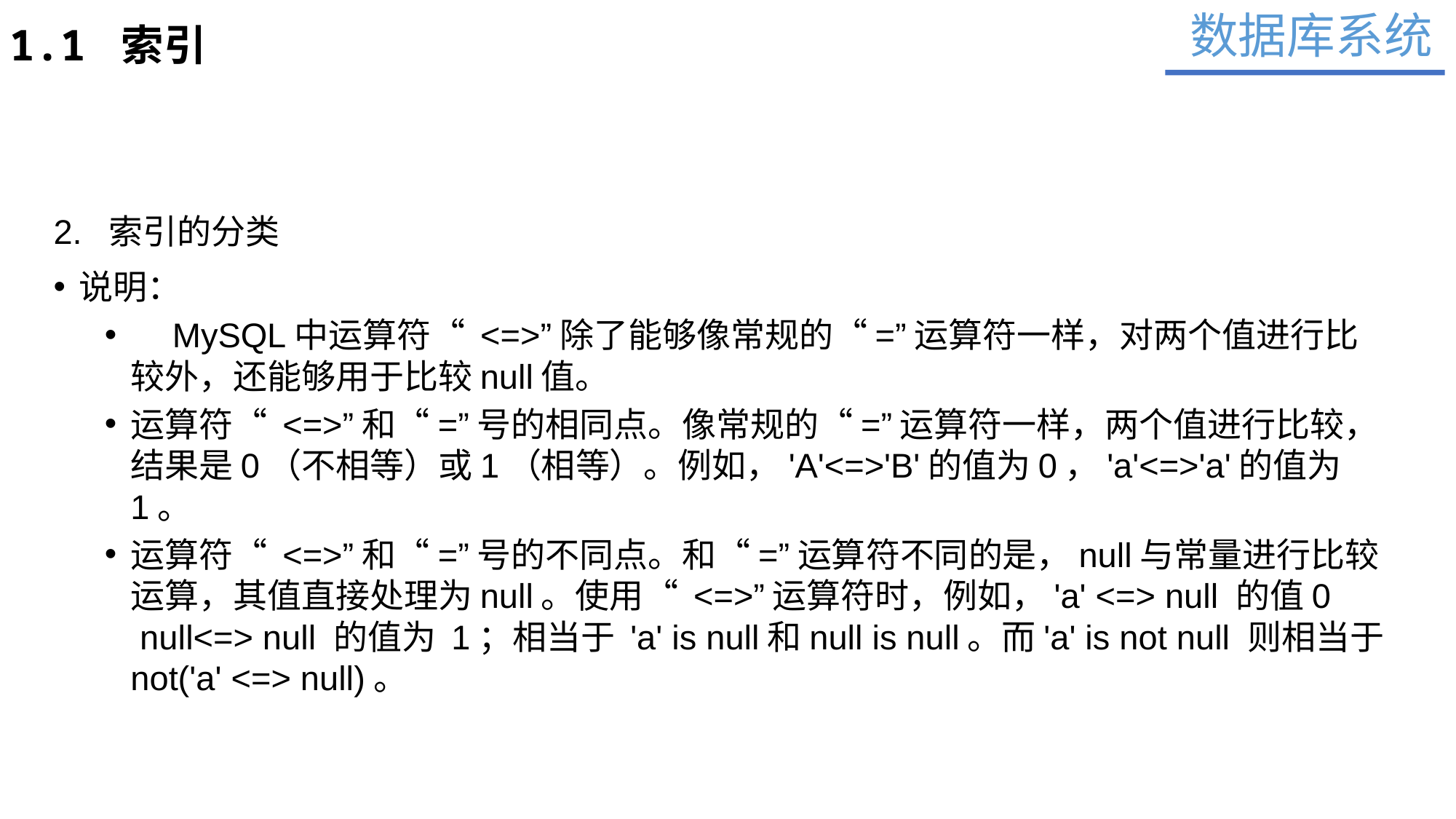

数据库系统
1.1 索引

2.  索引的分类
说明：
　MySQL中运算符“ <=>”除了能够像常规的“=”运算符一样，对两个值进行比较外，还能够用于比较null值。
运算符“ <=>”和“=”号的相同点。像常规的“=”运算符一样，两个值进行比较，结果是0（不相等）或1（相等）。例如，'A'<=>'B'的值为0，'a'<=>'a'的值为1。
运算符“ <=>”和“=”号的不同点。和“=”运算符不同的是，null与常量进行比较运算，其值直接处理为null。使用“ <=>”运算符时，例如，'a' <=> null 的值0   null<=> null 的值为 1；相当于 'a' is null和null is null。而'a' is not null 则相当于  not('a' <=> null)。